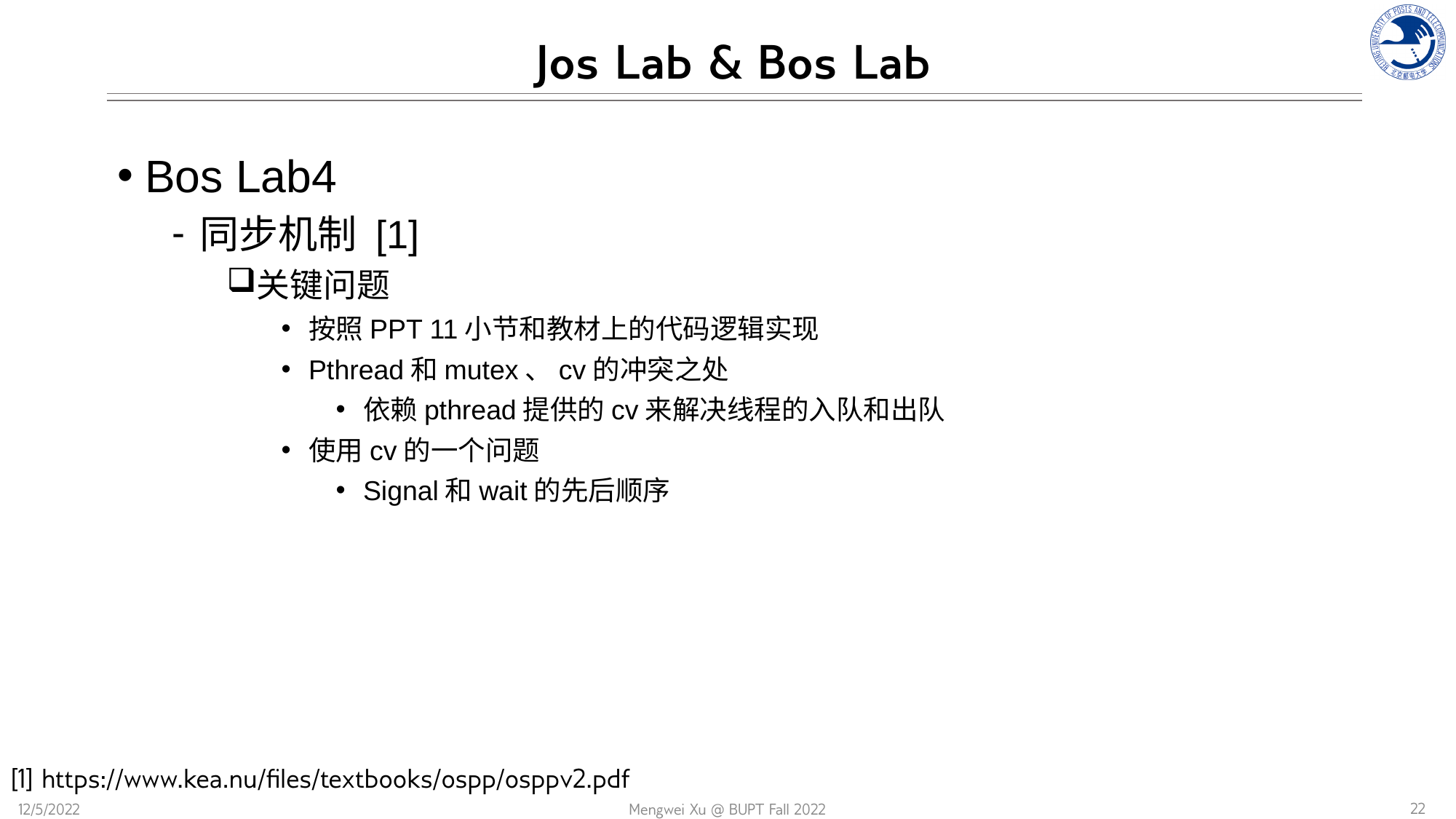

Jos Lab & Bos Lab
Bos Lab4
同步机制 [1]
关键问题
按照PPT 11小节和教材上的代码逻辑实现
Pthread和mutex、cv的冲突之处
依赖pthread提供的cv来解决线程的入队和出队
使用cv的一个问题
Signal和wait的先后顺序

[1] https://www.kea.nu/files/textbooks/ospp/osppv2.pdf
22
Mengwei Xu @ BUPT Fall 2022
12/5/2022